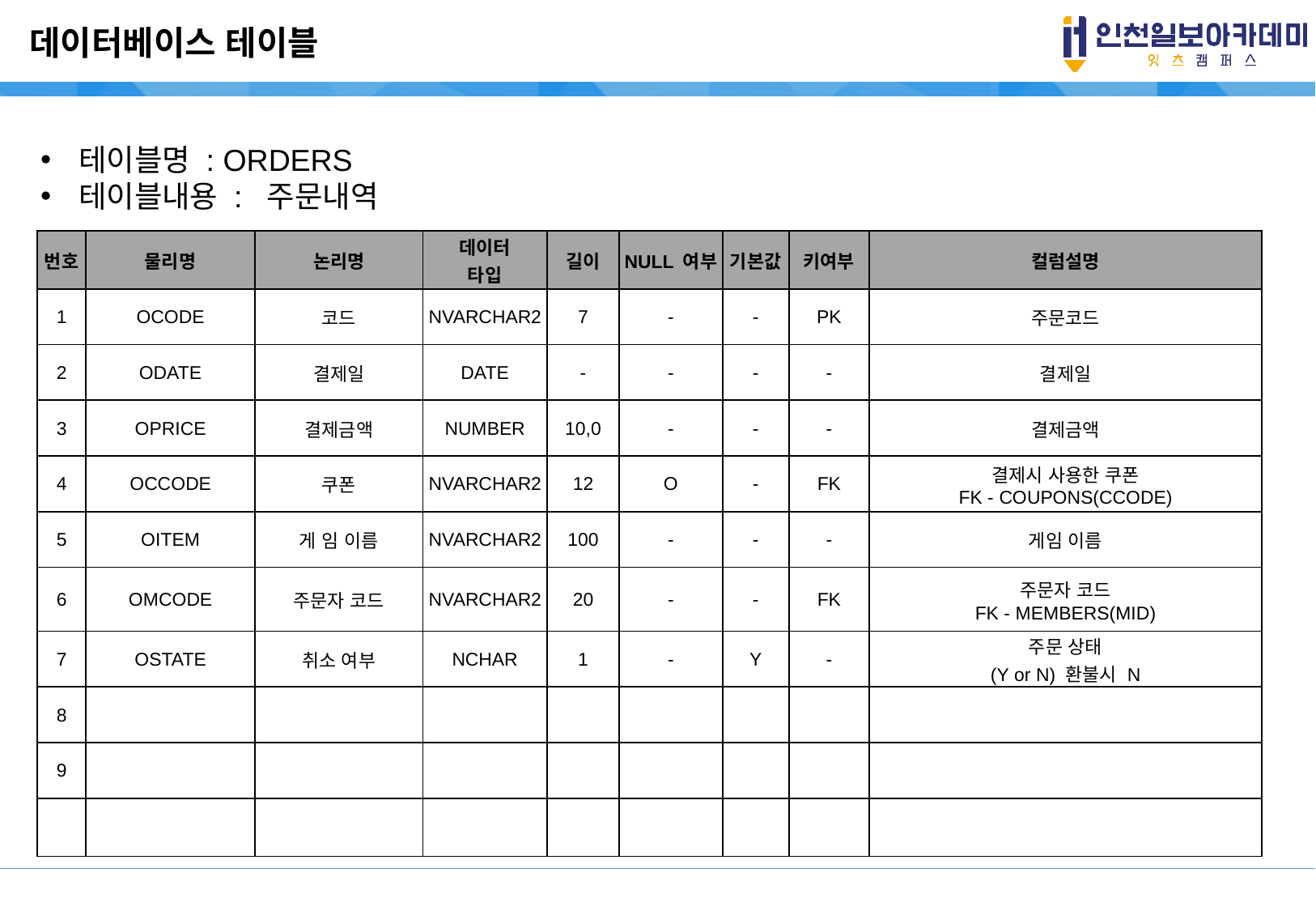

데이터베이스 테이블
테이블명 : ORDERS
테이블내용 :  주문내역
| 번호 | 물리명 | 논리명 | 데이터 타입 | 길이 | NULL 여부 | 기본값 | 키여부 | 컬럼설명 |
| --- | --- | --- | --- | --- | --- | --- | --- | --- |
| 1 | OCODE | 코드 | NVARCHAR2 | 7 | - | - | PK | 주문코드 |
| 2 | ODATE | 결제일 | DATE | - | - | - | - | 결제일 |
| 3 | OPRICE | 결제금액 | NUMBER | 10,0 | - | - | - | 결제금액 |
| 4 | OCCODE | 쿠폰 | NVARCHAR2 | 12 | O | - | FK | 결제시 사용한 쿠폰 FK - COUPONS(CCODE) |
| 5 | OITEM | 게 임 이름 | NVARCHAR2 | 100 | - | - | - | 게임 이름 |
| 6 | OMCODE | 주문자 코드 | NVARCHAR2 | 20 | - | - | FK | 주문자 코드 FK - MEMBERS(MID) |
| 7 | OSTATE | 취소 여부 | NCHAR | 1 | - | Y | - | 주문 상태 (Y or N) 환불시 N |
| 8 |  |  |  |  |  |  |  |  |
| 9 |  |  |  |  |  |  |  |  |
|  |  |  |  |  |  |  |  |  |